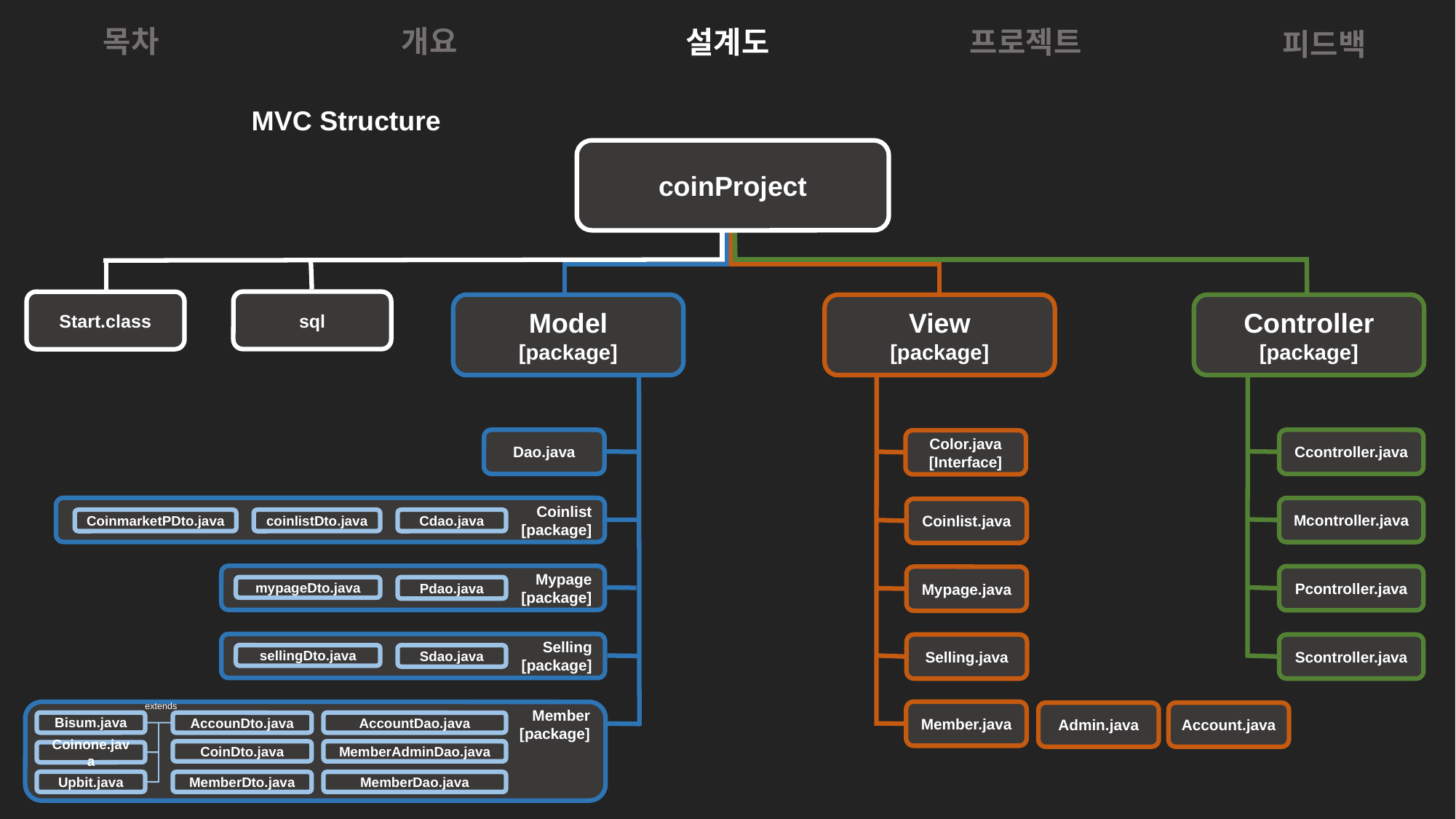

목차
개요
설계도
프로젝트
피드백
MVC Structure
coinProject
sql
Start.class
Model
[package]
View
[package]
Controller
[package]
Dao.java
Ccontroller.java
Color.java
[Interface]
Coinlist
[package]
Mcontroller.java
Coinlist.java
CoinmarketPDto.java
coinlistDto.java
Cdao.java
Mypage
[package]
Pcontroller.java
Mypage.java
mypageDto.java
Pdao.java
Selling
[package]
Selling.java
Scontroller.java
sellingDto.java
Sdao.java
extends
Member.java
Member
[package]

Admin.java
Account.java
Bisum.java
AccounDto.java
AccountDao.java
CoinDto.java
MemberAdminDao.java
Coinone.java
Upbit.java
MemberDto.java
MemberDao.java
R&R